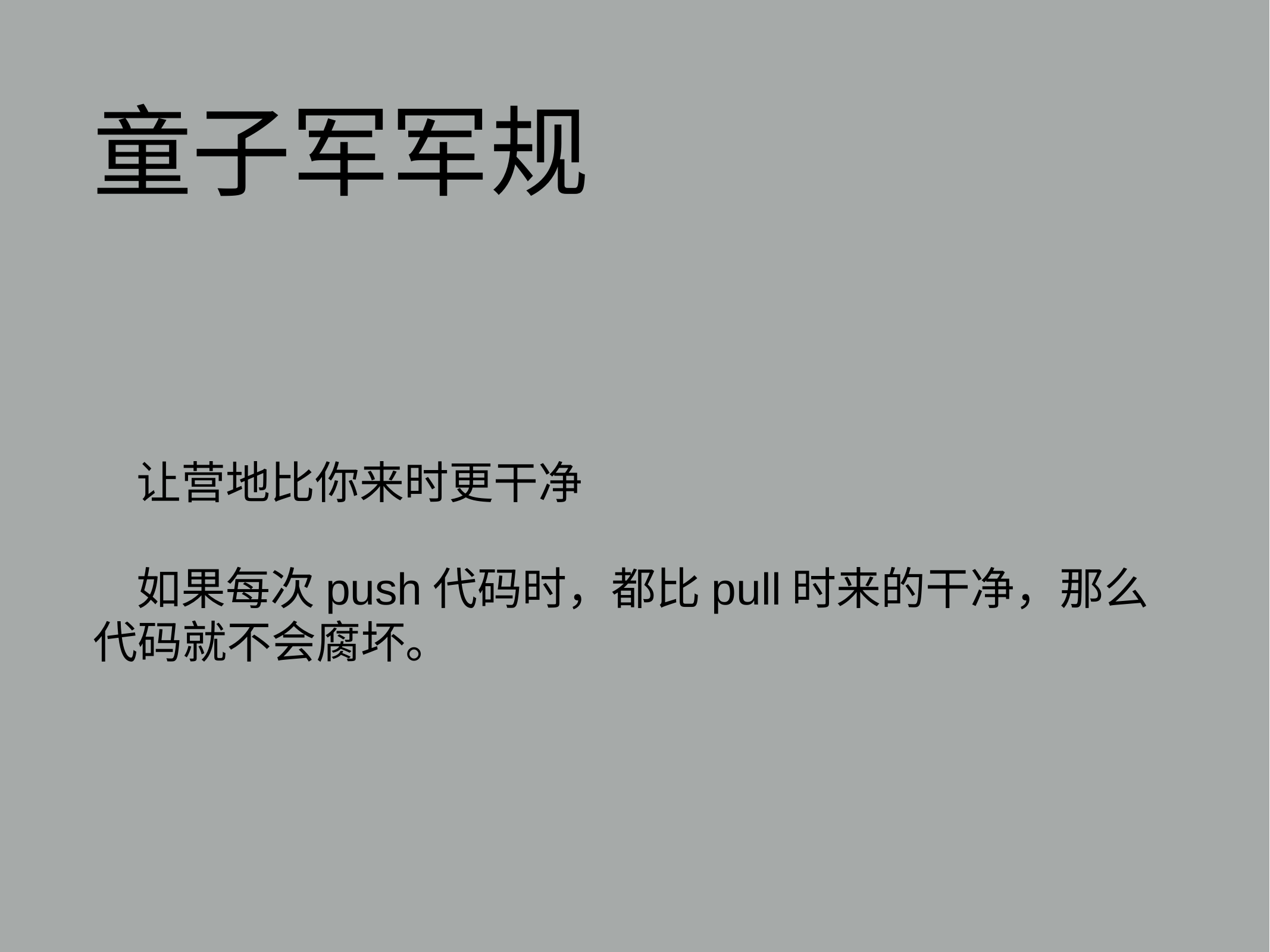

# 童子军军规
让营地比你来时更干净
如果每次push代码时，都比pull时来的干净，那么代码就不会腐坏。